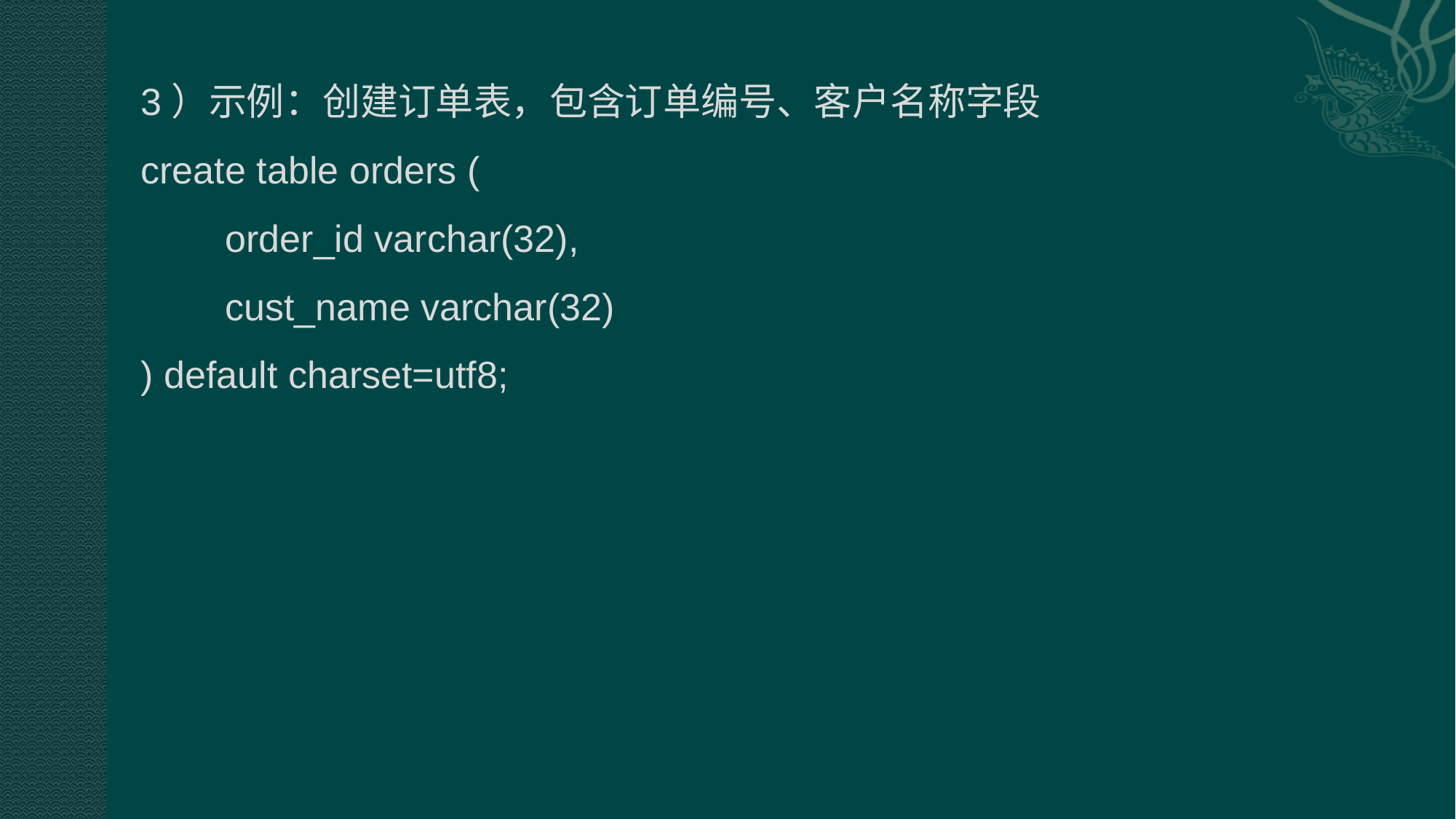

3）示例：创建订单表，包含订单编号、客户名称字段
create table orders (
        order_id varchar(32),
        cust_name varchar(32)
) default charset=utf8;